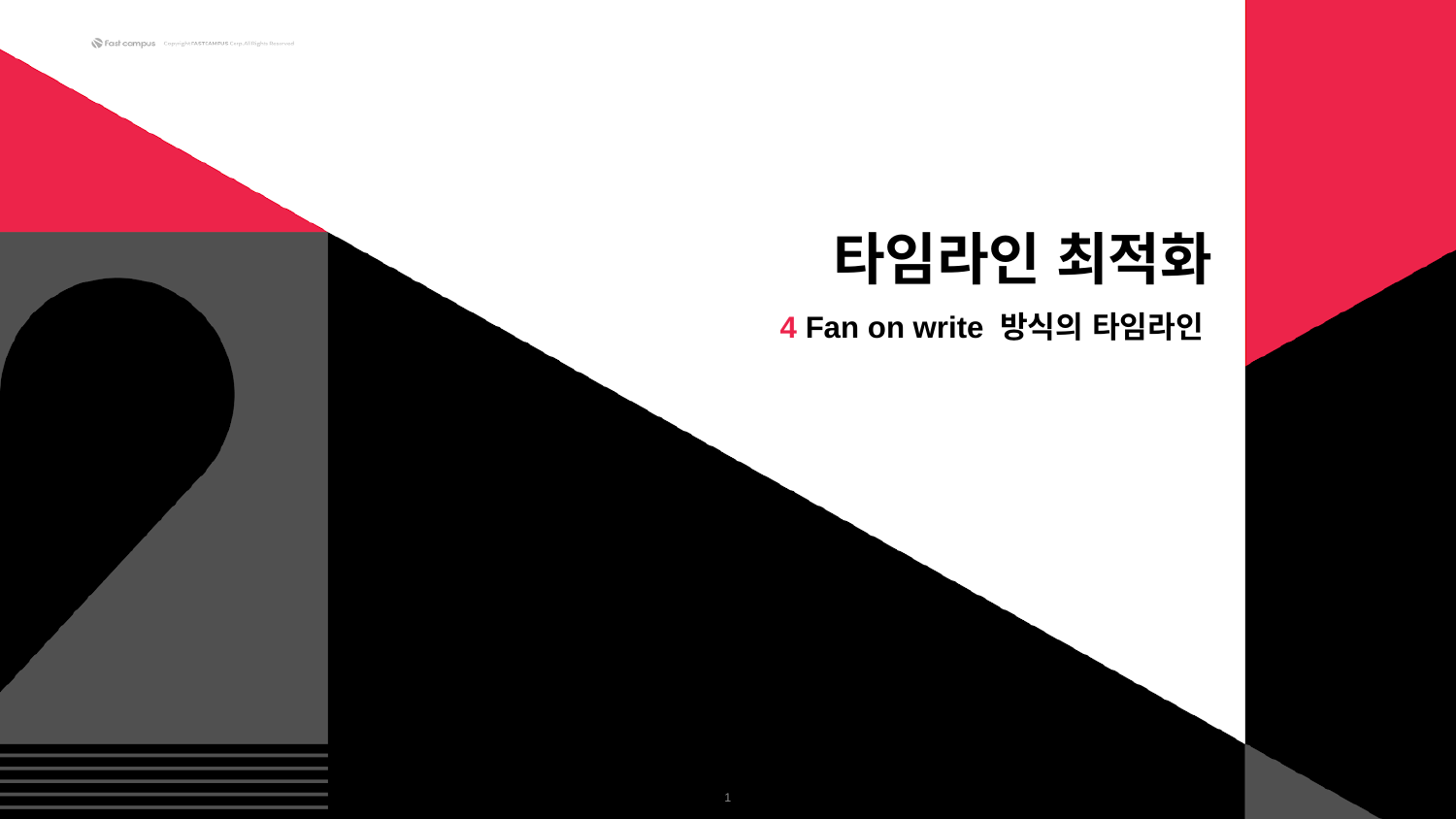

타임라인 최적화

4 Fan on write 방식의 타임라인
1